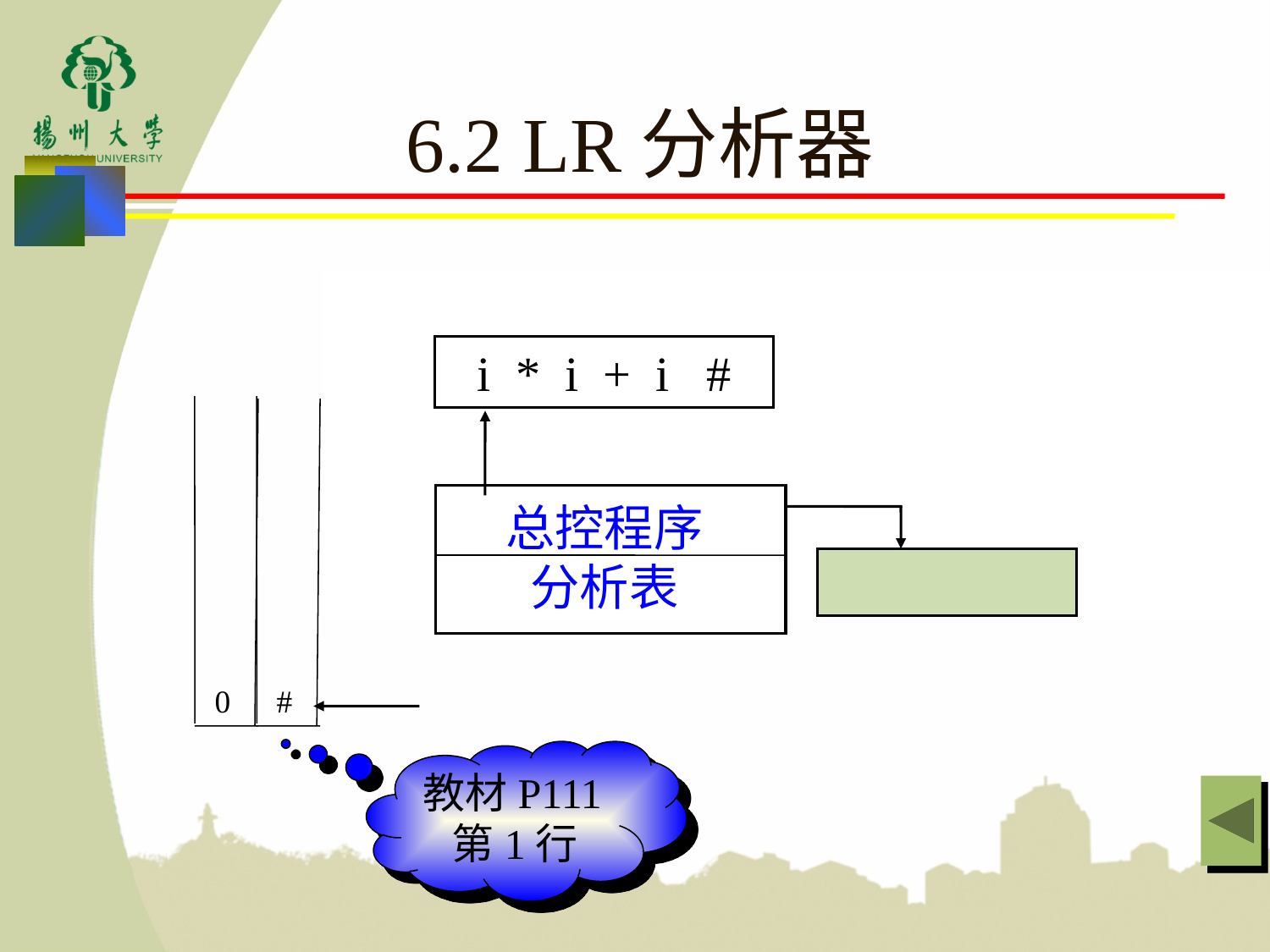

# 6.2 LR分析器
i  *  i  +  i   #

0

#

总控程序
分析表

教材P111第1行

17